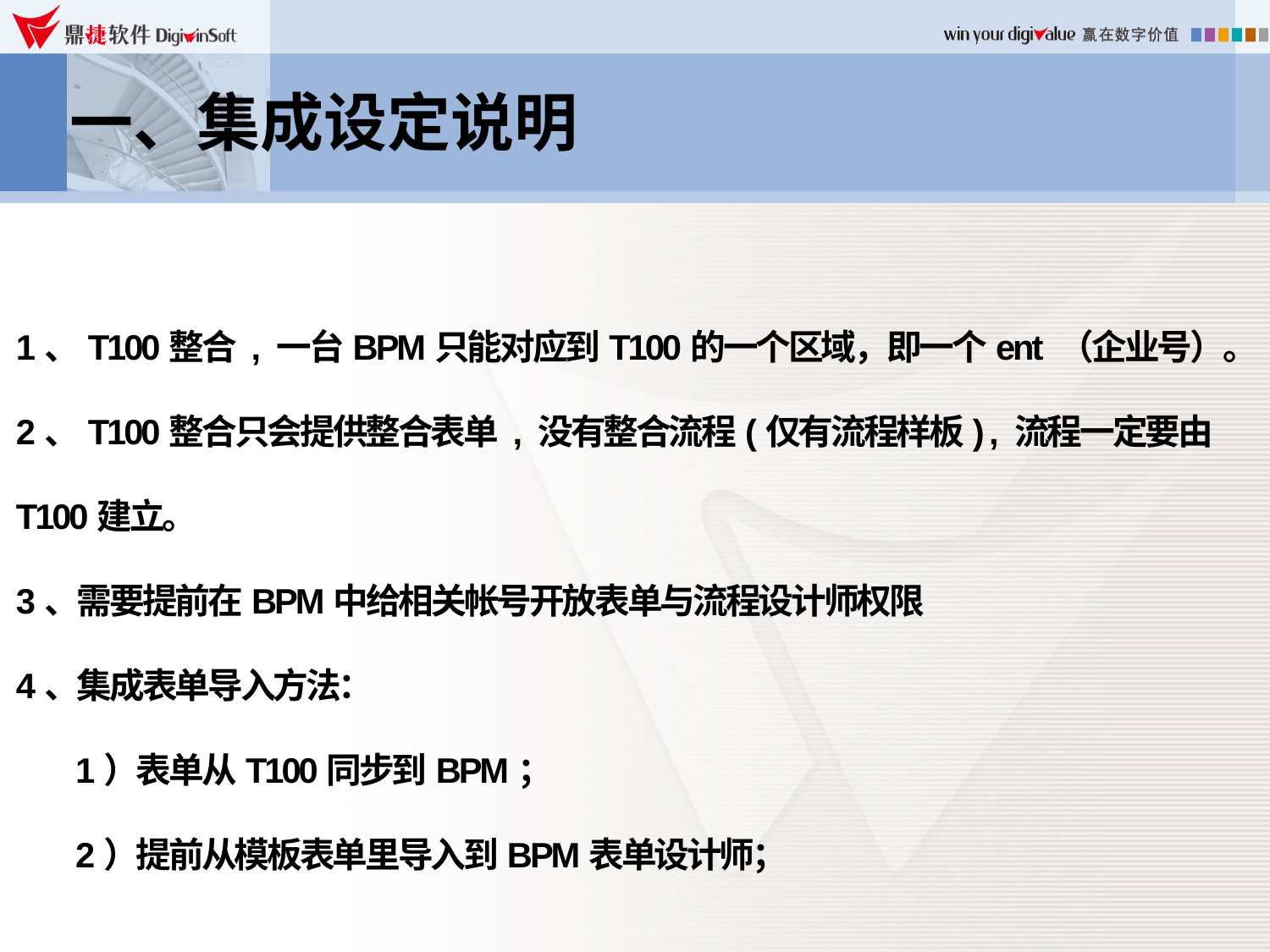

一、集成设定说明
1、T100整合 , 一台BPM只能对应到T100的一个区域，即一个ent （企业号）。
2、T100整合只会提供整合表单 , 没有整合流程(仅有流程样板) , 流程一定要由T100建立。
3、需要提前在BPM中给相关帐号开放表单与流程设计师权限
4、集成表单导入方法：
        1）表单从T100同步到BPM；
        2）提前从模板表单里导入到BPM表单设计师；